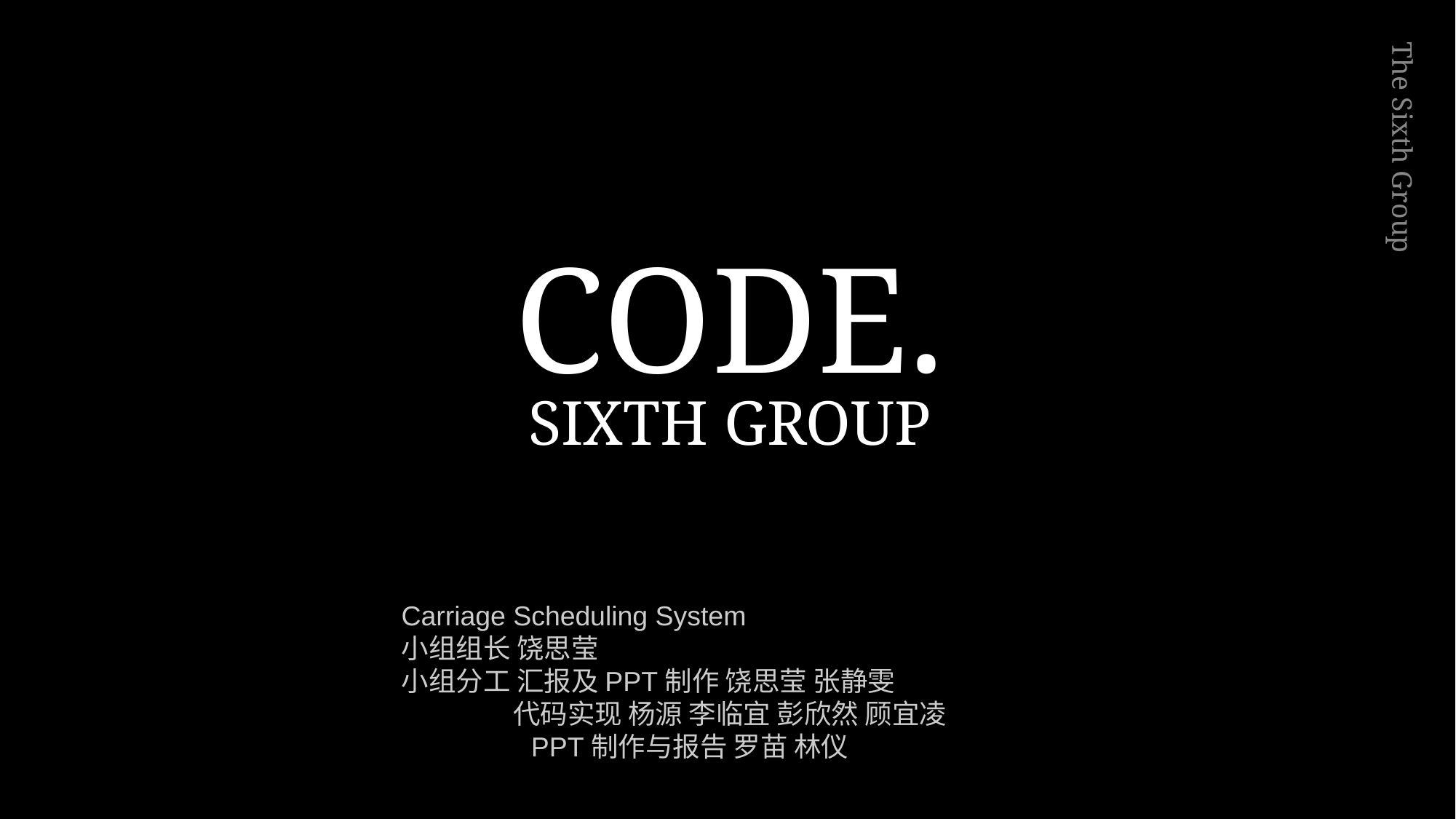

CODE.
The Sixth Group
 SIXTH GROUP
Carriage Scheduling System
小组组长 饶思莹
小组分工 汇报及PPT制作 饶思莹 张静雯
                 代码实现 杨源 李临宜 彭欣然 顾宜凌
                 PPT制作与报告 罗苗 林仪